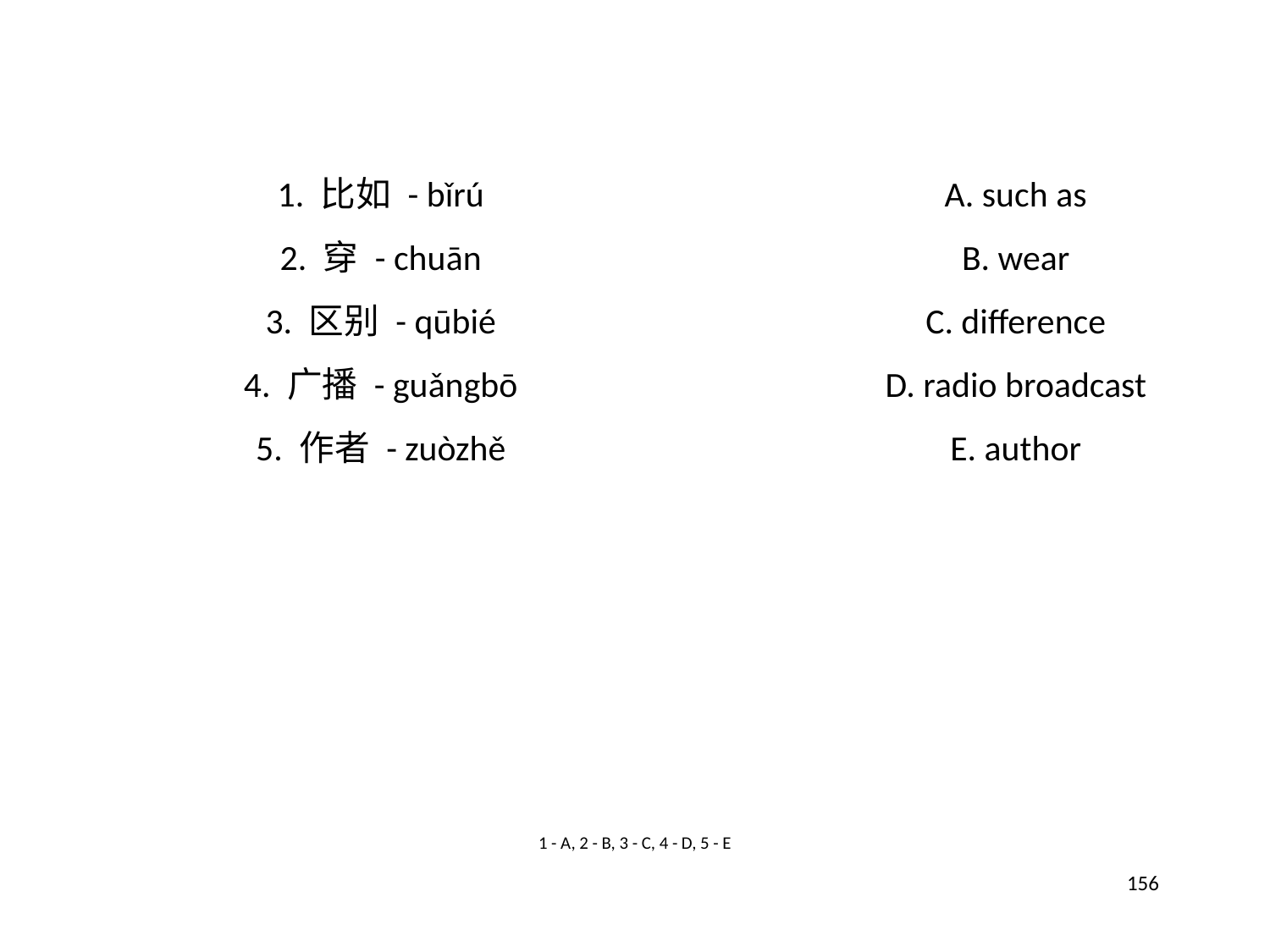

1. 比如 - bǐrú

A. such as

2. 穿 - chuān

B. wear

3. 区别 - qūbié

C. difference

4. 广播 - guǎngbō

D. radio broadcast

5. 作者 - zuòzhě

E. author
1 - A, 2 - B, 3 - C, 4 - D, 5 - E

156